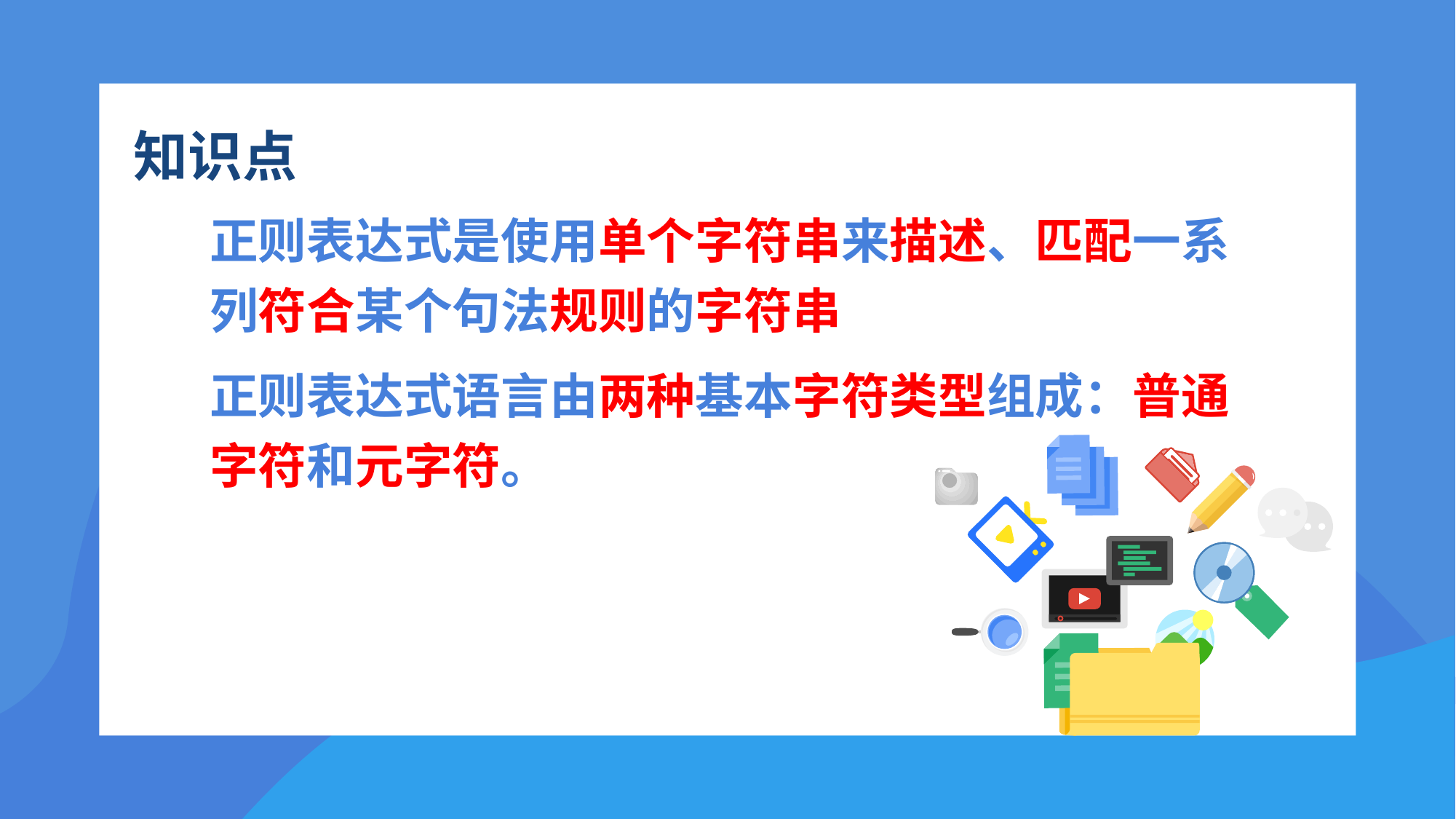

# 知识点
正则表达式是使用单个字符串来描述、匹配一系列符合某个句法规则的字符串
正则表达式语言由两种基本字符类型组成：普通字符和元字符。